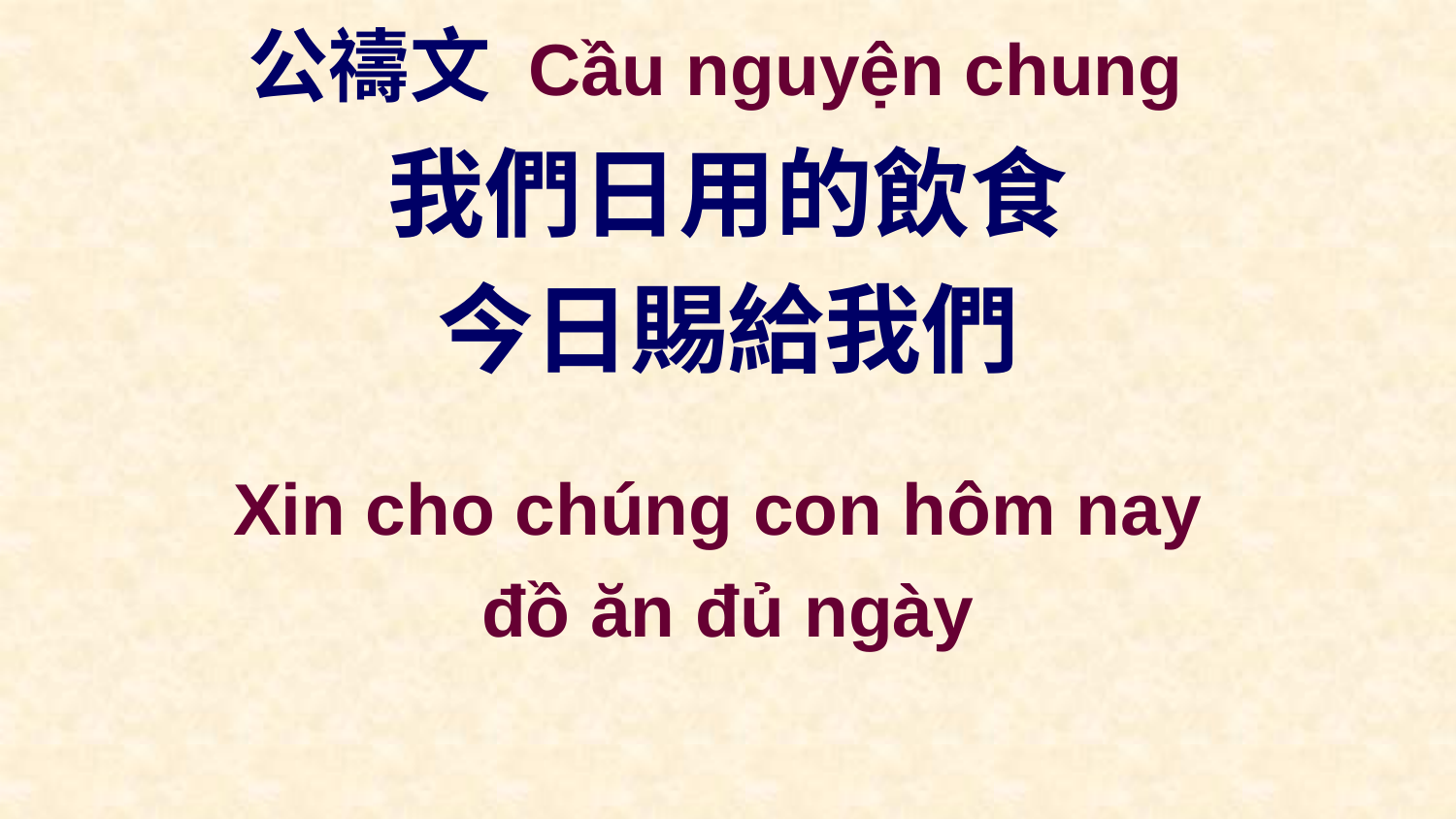

# 公禱文 Cầu nguyện chung
我們日用的飲食
今日賜給我們
Xin cho chúng con hôm nay
đồ ăn đủ ngày